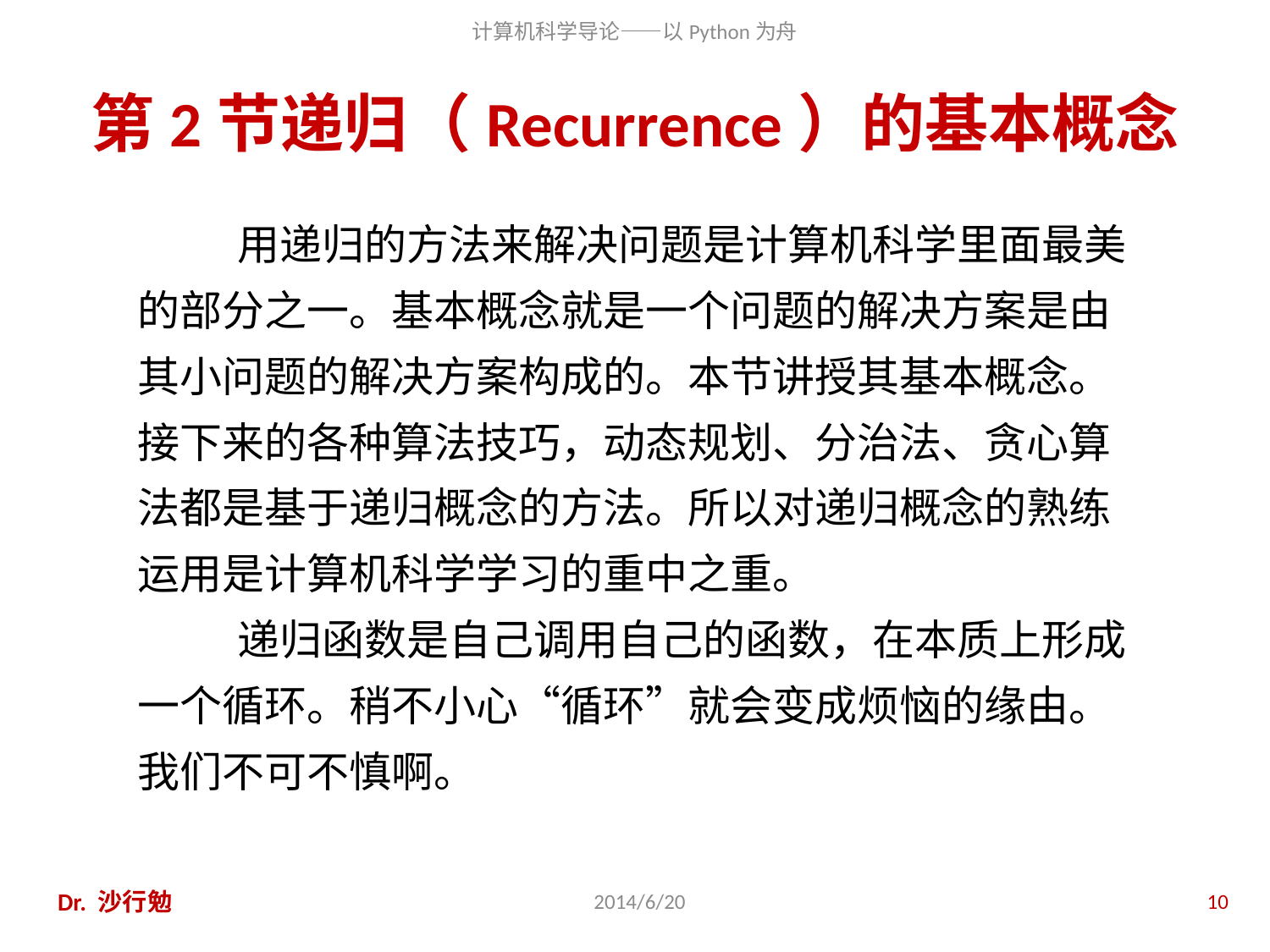

# 第2节递归（Recurrence）的基本概念
用递归的方法来解决问题是计算机科学里面最美的部分之一。基本概念就是一个问题的解决方案是由其小问题的解决方案构成的。本节讲授其基本概念。接下来的各种算法技巧，动态规划、分治法、贪心算法都是基于递归概念的方法。所以对递归概念的熟练运用是计算机科学学习的重中之重。
递归函数是自己调用自己的函数，在本质上形成一个循环。稍不小心“循环”就会变成烦恼的缘由。我们不可不慎啊。

Dr. 沙行勉
2014/6/20
10